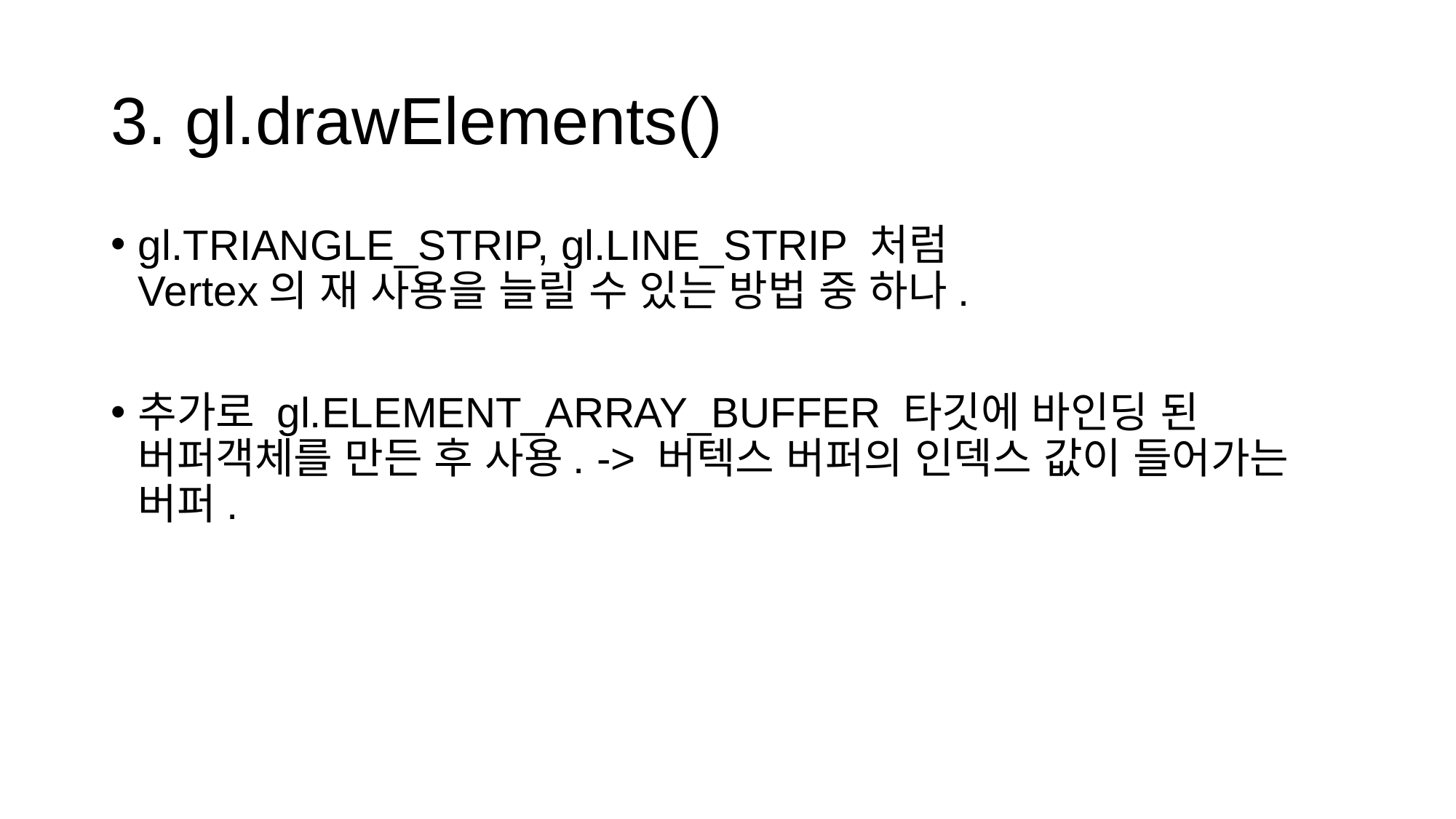

# 3. gl.drawElements()
gl.TRIANGLE_STRIP, gl.LINE_STRIP 처럼
Vertex의 재 사용을 늘릴 수 있는 방법 중 하나.

추가로 gl.ELEMENT_ARRAY_BUFFER 타깃에 바인딩 된 버퍼객체를 만든 후 사용. -> 버텍스 버퍼의 인덱스 값이 들어가는 버퍼.